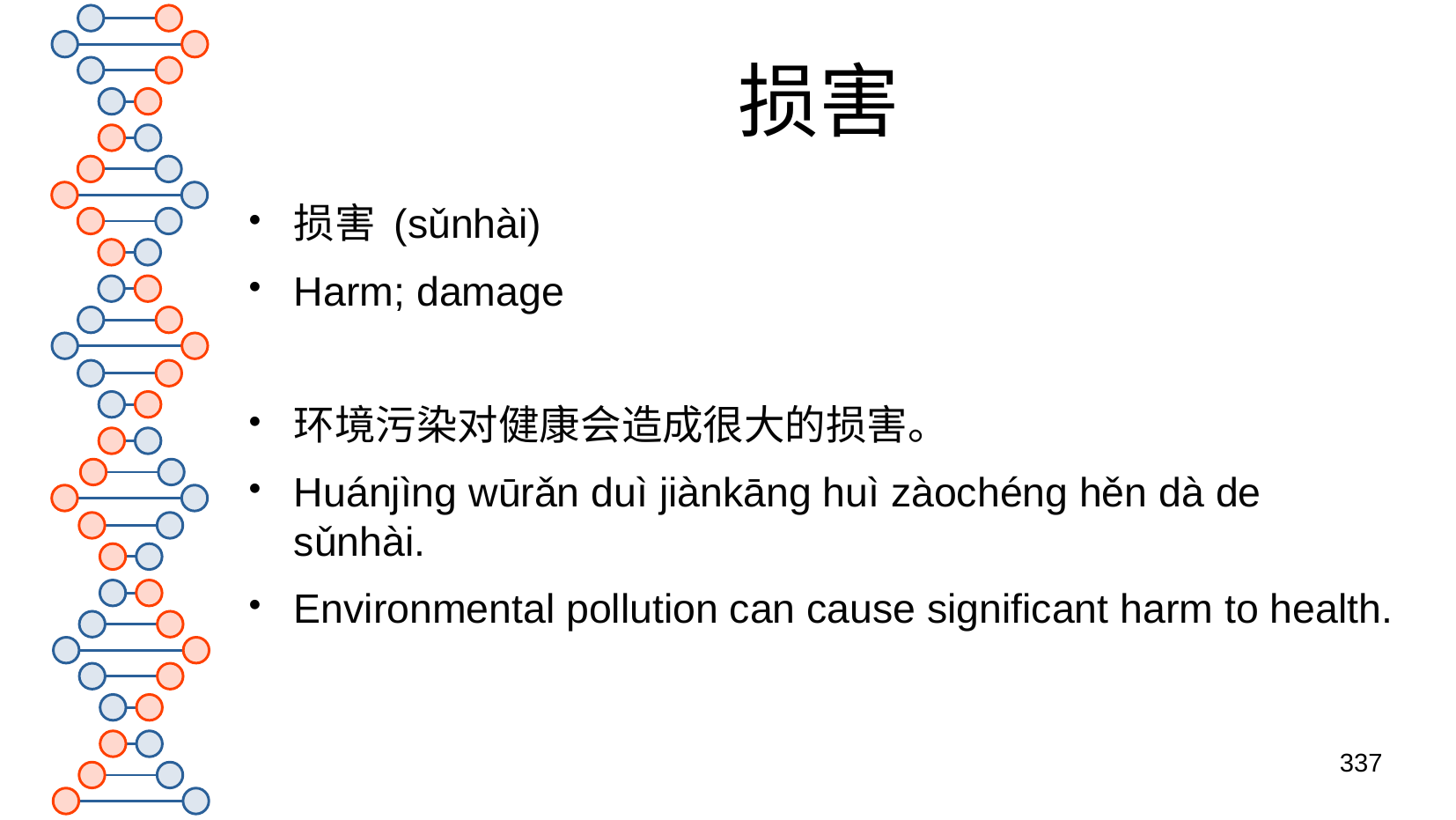

# 损害
损害 (sǔnhài)
Harm; damage

环境污染对健康会造成很大的损害。
Huánjìng wūrǎn duì jiànkāng huì zàochéng hěn dà de sǔnhài.
Environmental pollution can cause significant harm to health.

337